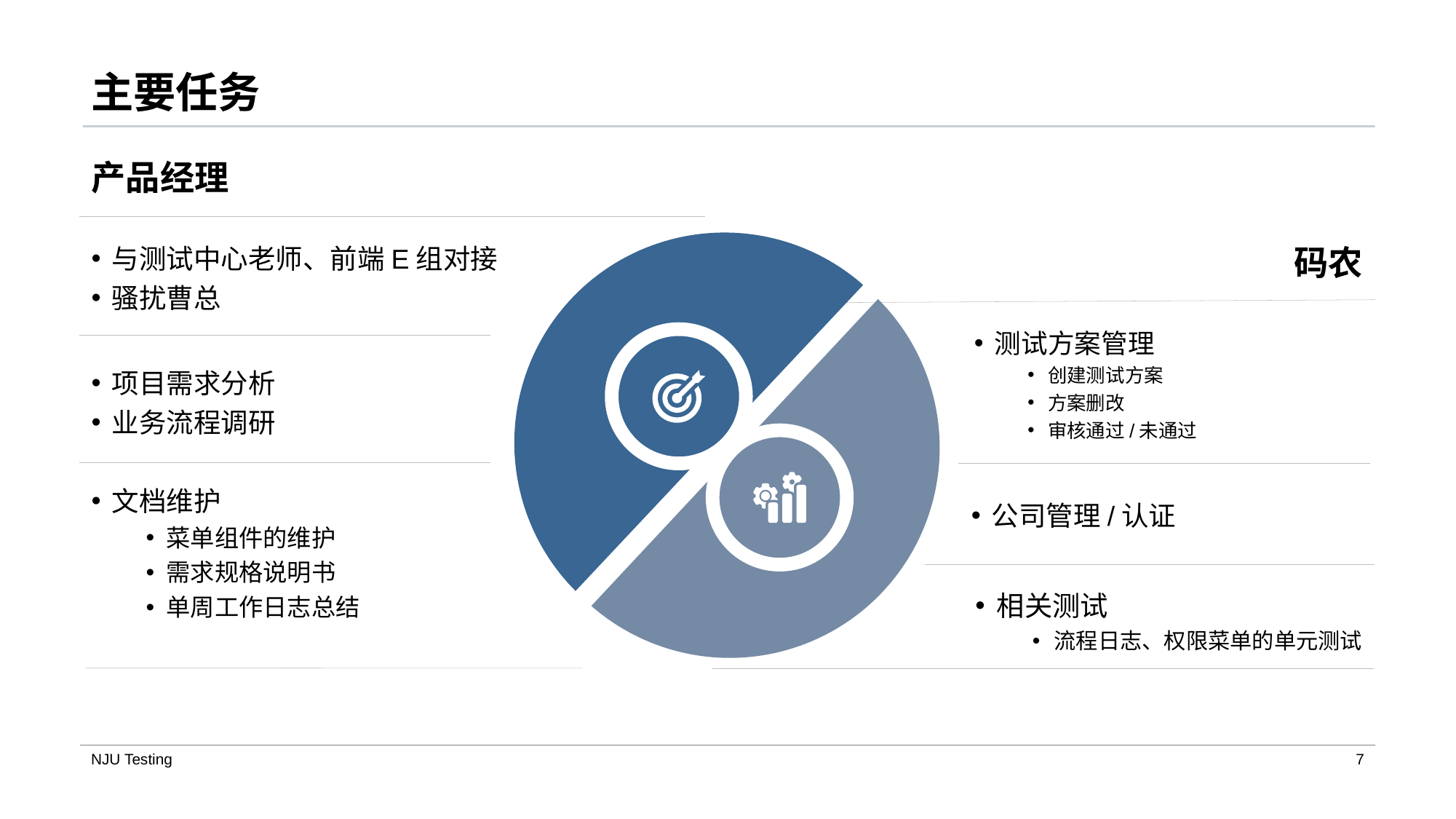

# 主要任务
产品经理
与测试中心老师、前端E组对接
骚扰曹总

码农

测试方案管理
创建测试方案
方案删改
审核通过/未通过
项目需求分析
业务流程调研
文档维护
菜单组件的维护
需求规格说明书
单周工作日志总结
公司管理/认证
相关测试
流程日志、权限菜单的单元测试
NJU Testing
7